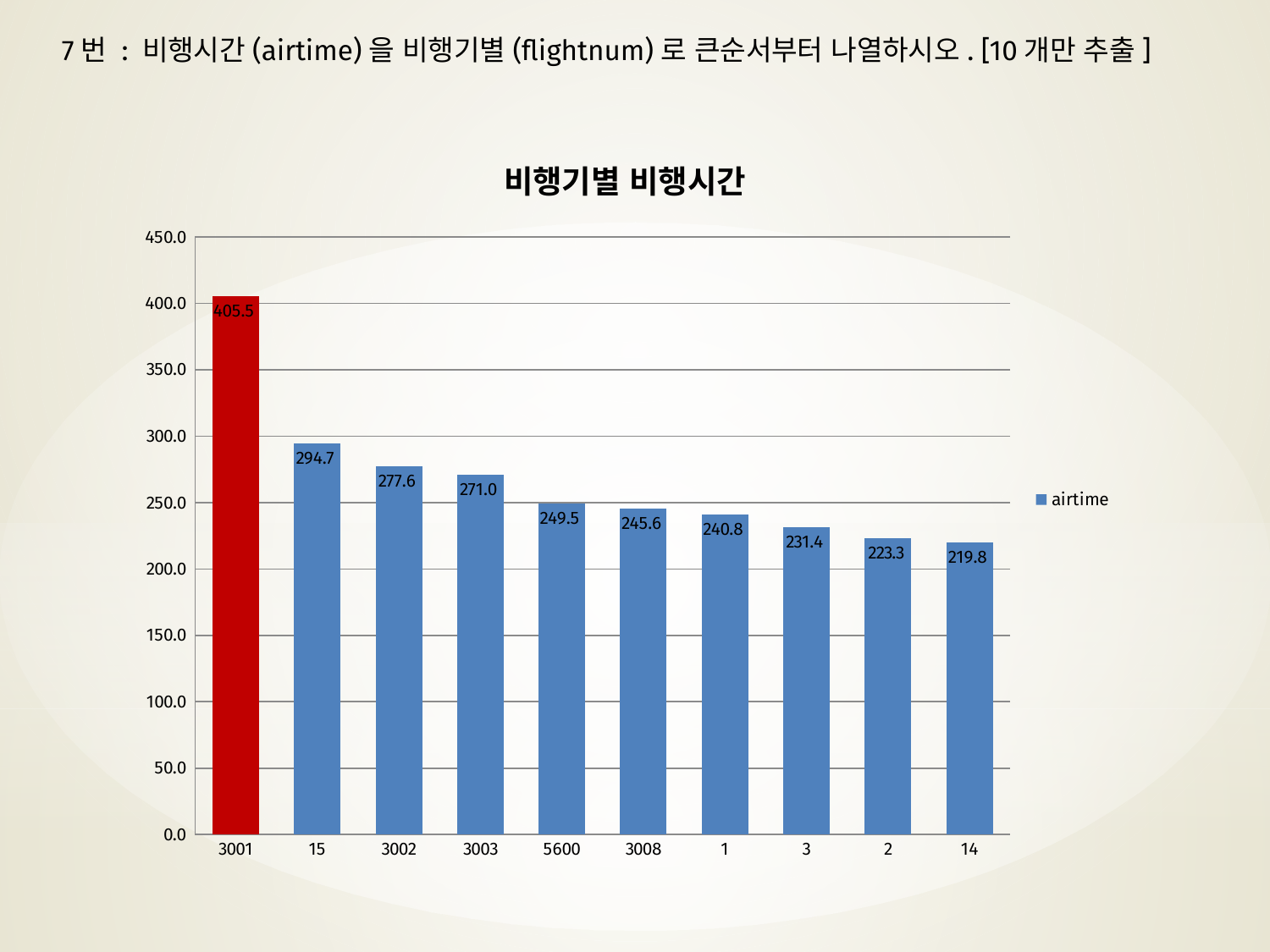

7번 : 비행시간(airtime)을 비행기별(flightnum)로 큰순서부터 나열하시오. [10개만 추출]

### Chart: 비행기별 비행시간

| Category | airtime |
|---|---|
| 3001 | 405.472361809045 |
| 15 | 294.733701814059 |
| 3002 | 277.567765567765 |
| 3003 | 271.022761760242 |
| 5600 | 249.5 |
| 3008 | 245.618887015177 |
| 1 | 240.763698352138 |
| 3 | 231.362641656897 |
| 2 | 223.289301520107 |
| 14 | 219.811246559182 |